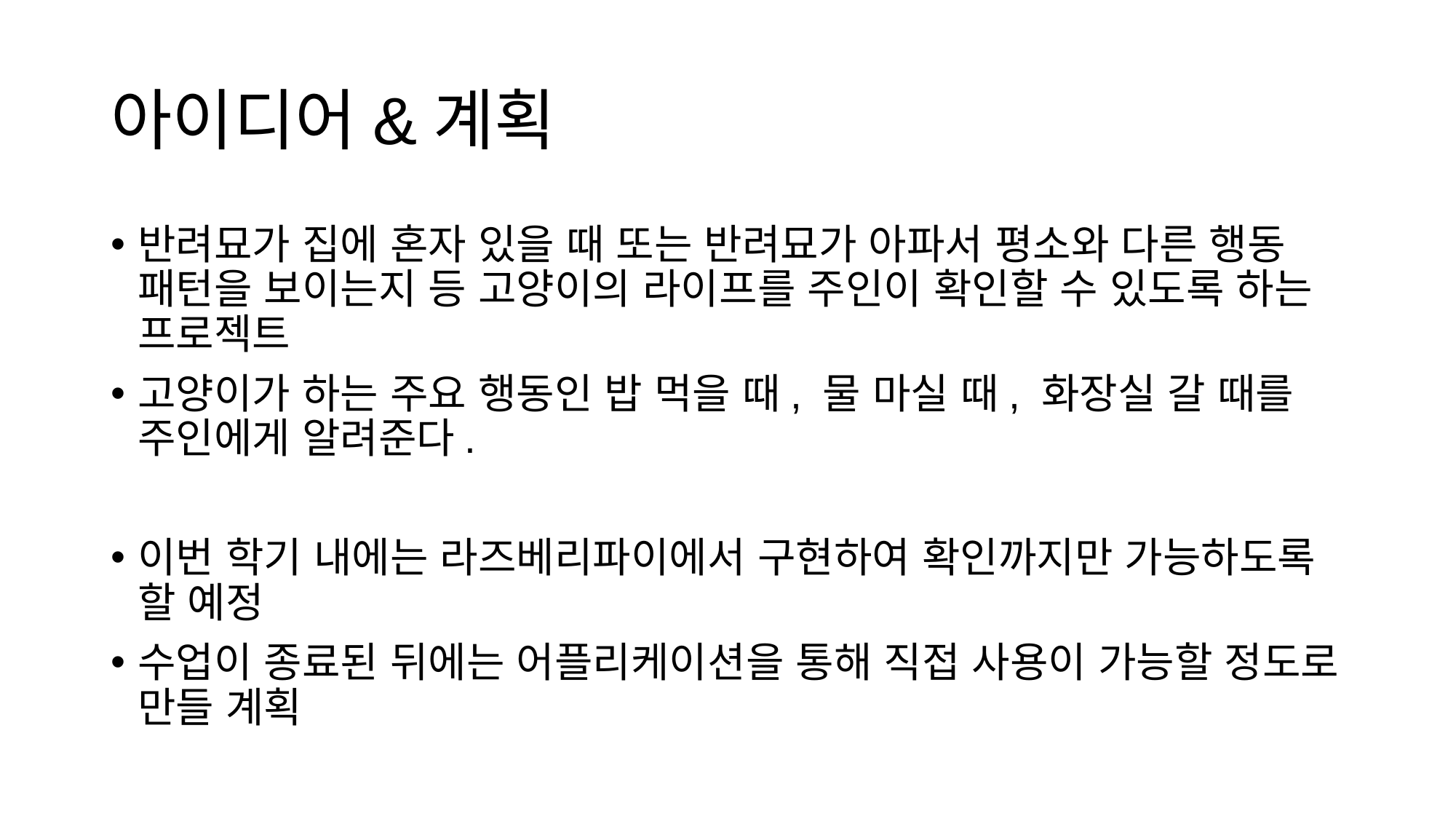

# 아이디어&계획
반려묘가 집에 혼자 있을 때 또는 반려묘가 아파서 평소와 다른 행동 패턴을 보이는지 등 고양이의 라이프를 주인이 확인할 수 있도록 하는 프로젝트
고양이가 하는 주요 행동인 밥 먹을 때, 물 마실 때, 화장실 갈 때를 주인에게 알려준다.

이번 학기 내에는 라즈베리파이에서 구현하여 확인까지만 가능하도록 할 예정
수업이 종료된 뒤에는 어플리케이션을 통해 직접 사용이 가능할 정도로 만들 계획